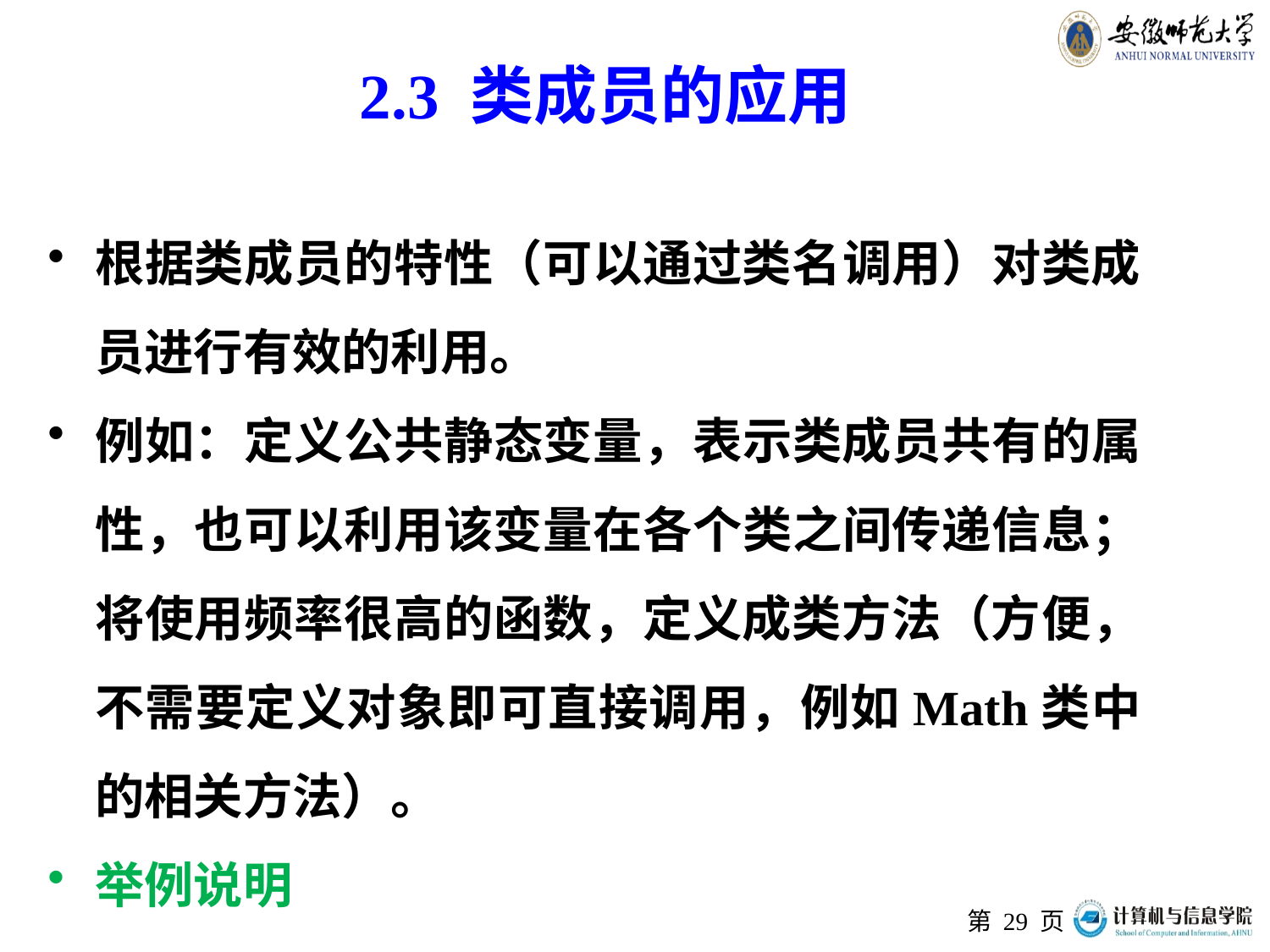

# 2.3 类成员的应用
根据类成员的特性（可以通过类名调用）对类成员进行有效的利用。
例如：定义公共静态变量，表示类成员共有的属性，也可以利用该变量在各个类之间传递信息；将使用频率很高的函数，定义成类方法（方便，不需要定义对象即可直接调用，例如Math类中的相关方法）。
举例说明
第 29 页